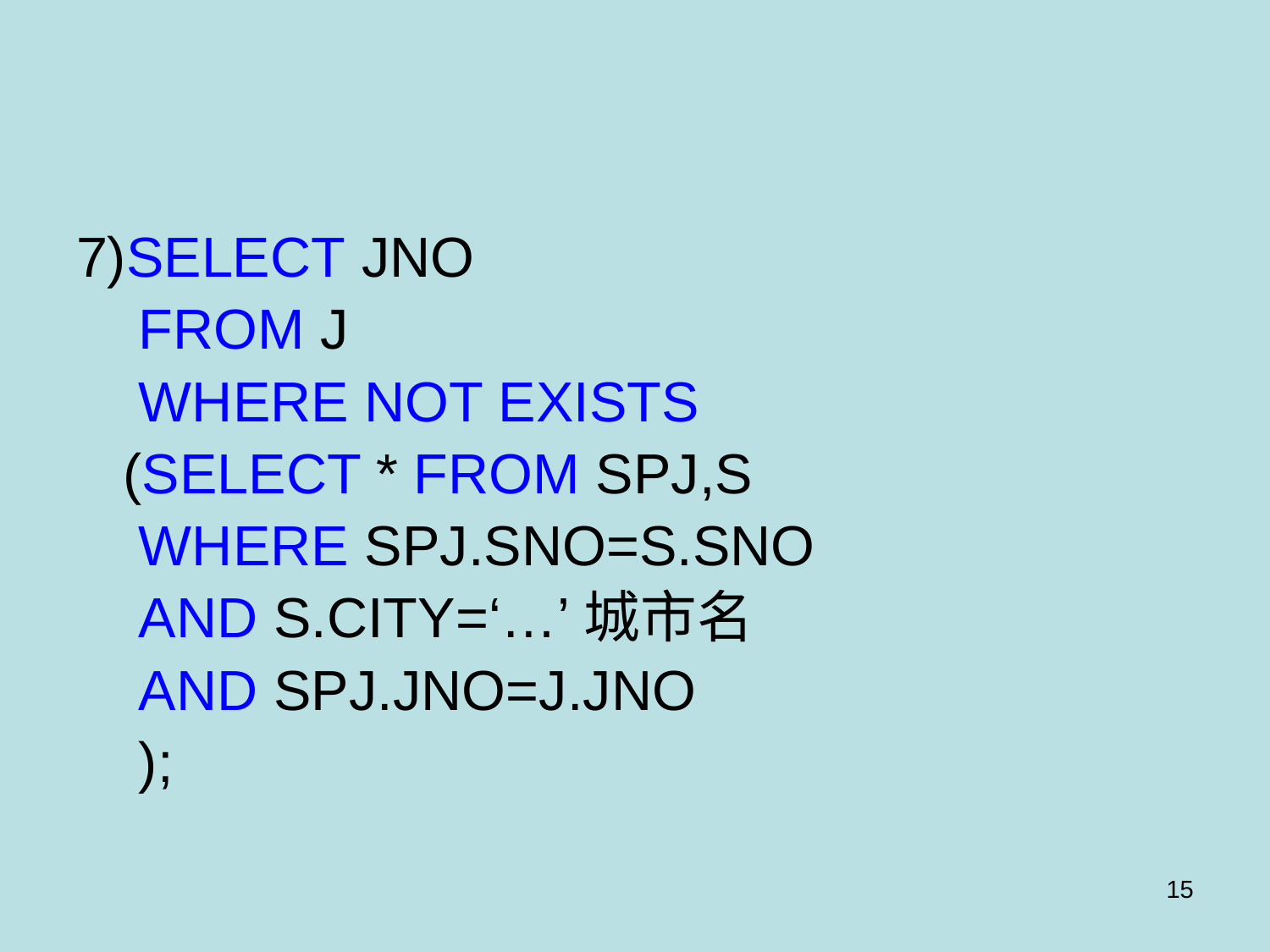

#
7)SELECT JNO
    FROM J
    WHERE NOT EXISTS
   (SELECT * FROM SPJ,S
    WHERE SPJ.SNO=S.SNO
    AND S.CITY=‘…’城市名
    AND SPJ.JNO=J.JNO
    );
15